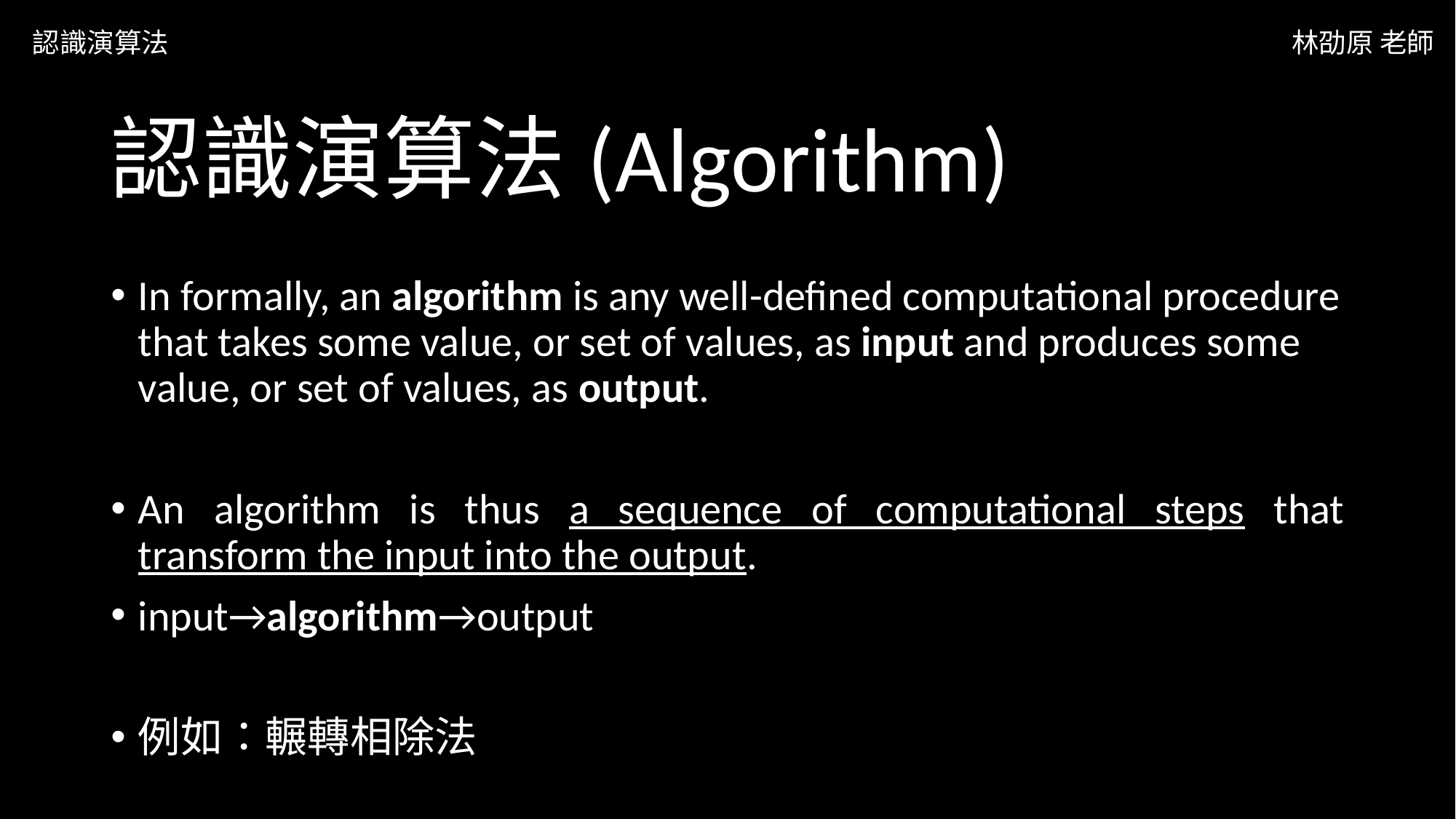

認識演算法
林劭原 老師
# 認識演算法(Algorithm)
In formally, an algorithm is any well-defined computational procedure that takes some value, or set of values, as input and produces some value, or set of values, as output.

An algorithm is thus a sequence of computational steps that transform the input into the output.
input→algorithm→output

例如：輾轉相除法